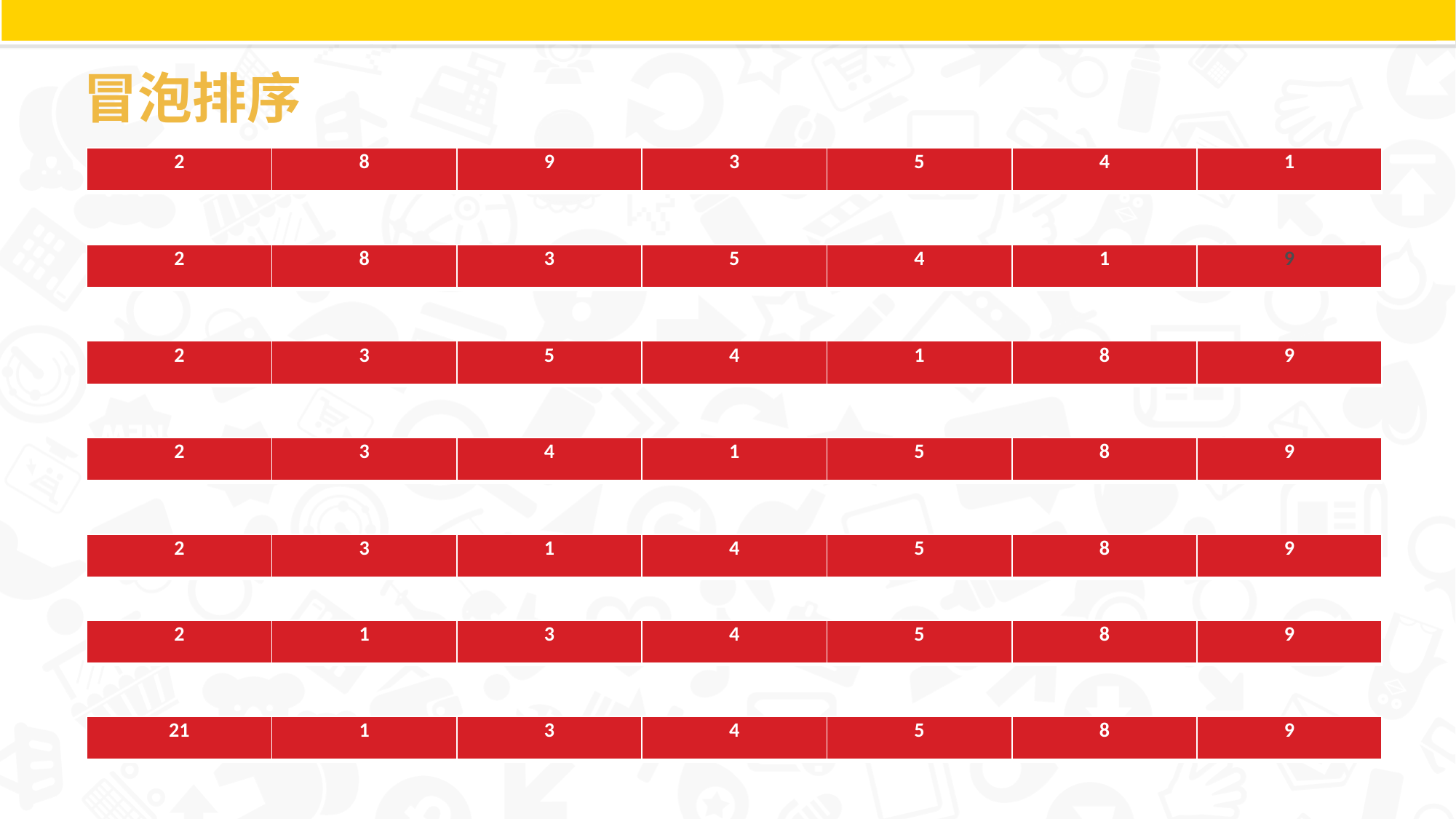

# 冒泡排序
| 2 | 8 | 9 | 3 | 5 | 4 | 1 |
| --- | --- | --- | --- | --- | --- | --- |
| 2 | 8 | 3 | 5 | 4 | 1 | 9 |
| --- | --- | --- | --- | --- | --- | --- |
| 2 | 3 | 5 | 4 | 1 | 8 | 9 |
| --- | --- | --- | --- | --- | --- | --- |
| 2 | 3 | 4 | 1 | 5 | 8 | 9 |
| --- | --- | --- | --- | --- | --- | --- |
| 2 | 3 | 1 | 4 | 5 | 8 | 9 |
| --- | --- | --- | --- | --- | --- | --- |
| 2 | 1 | 3 | 4 | 5 | 8 | 9 |
| --- | --- | --- | --- | --- | --- | --- |
| 21 | 1 | 3 | 4 | 5 | 8 | 9 |
| --- | --- | --- | --- | --- | --- | --- |